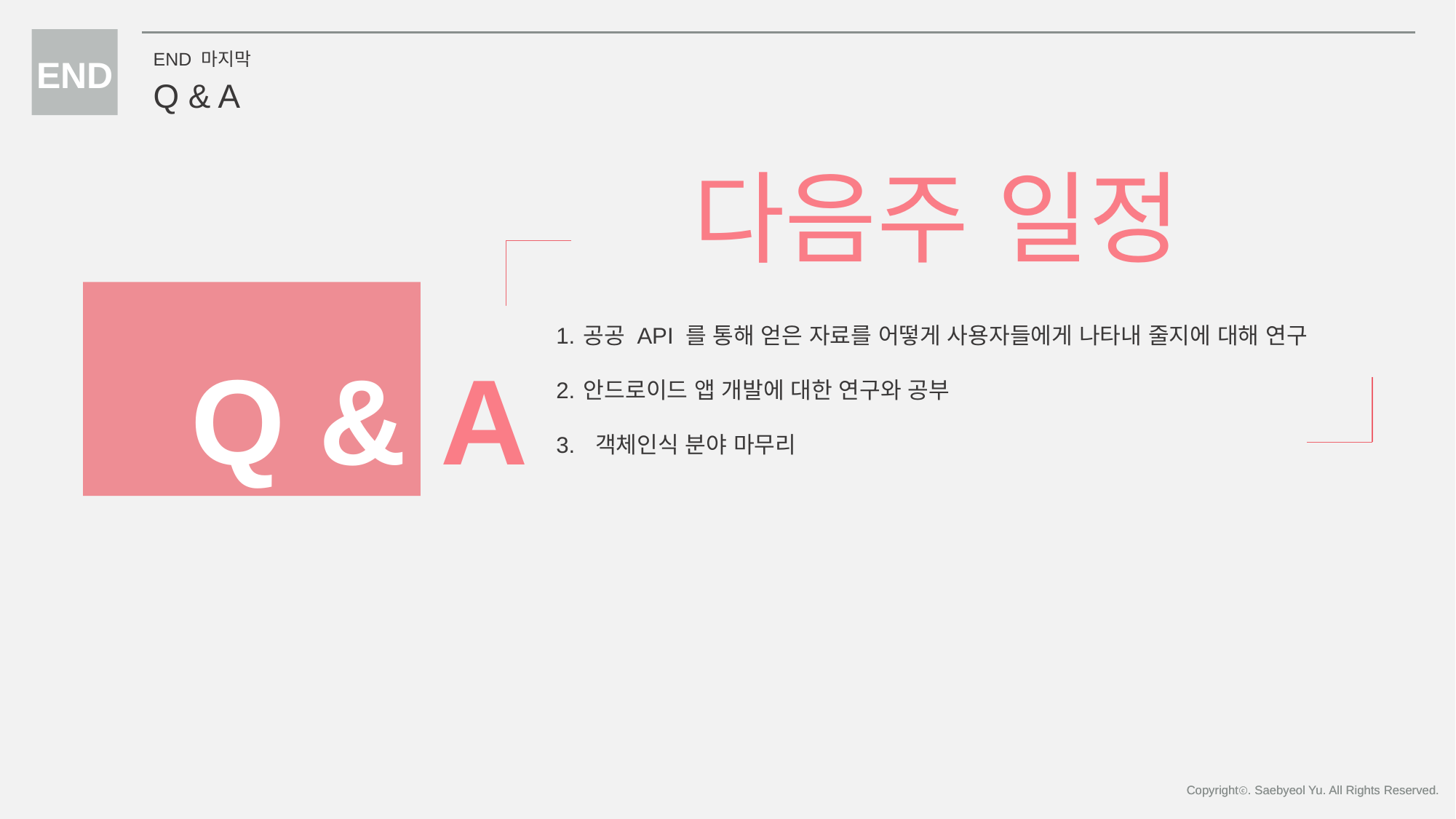

END 마지막
Q & A
END
다음주 일정

공공 API 를 통해 얻은 자료를 어떻게 사용자들에게 나타내 줄지에 대해 연구

안드로이드 앱 개발에 대한 연구와 공부

 객체인식 분야 마무리

Q & A
Copyrightⓒ. Saebyeol Yu. All Rights Reserved.